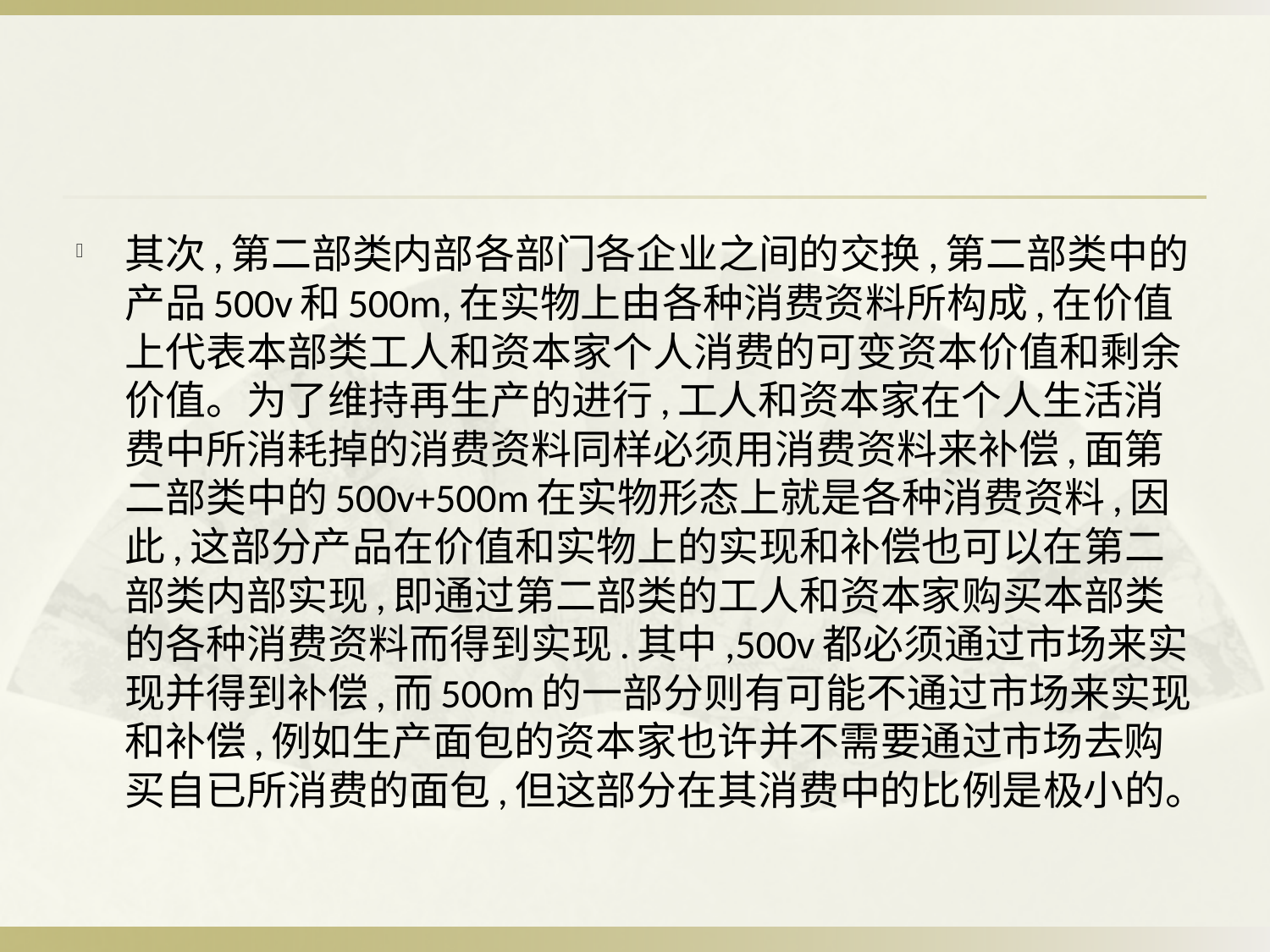

#
其次,第二部类内部各部门各企业之间的交换,第二部类中的产品500v和500m,在实物上由各种消费资料所构成,在价值上代表本部类工人和资本家个人消费的可变资本价值和剩余价值。为了维持再生产的进行,工人和资本家在个人生活消费中所消耗掉的消费资料同样必须用消费资料来补偿,面第二部类中的500v+500m在实物形态上就是各种消费资料,因此,这部分产品在价值和实物上的实现和补偿也可以在第二部类内部实现,即通过第二部类的工人和资本家购买本部类的各种消费资料而得到实现.其中,500v都必须通过市场来实现并得到补偿,而500m的一部分则有可能不通过市场来实现和补偿,例如生产面包的资本家也许并不需要通过市场去购买自已所消费的面包,但这部分在其消费中的比例是极小的。